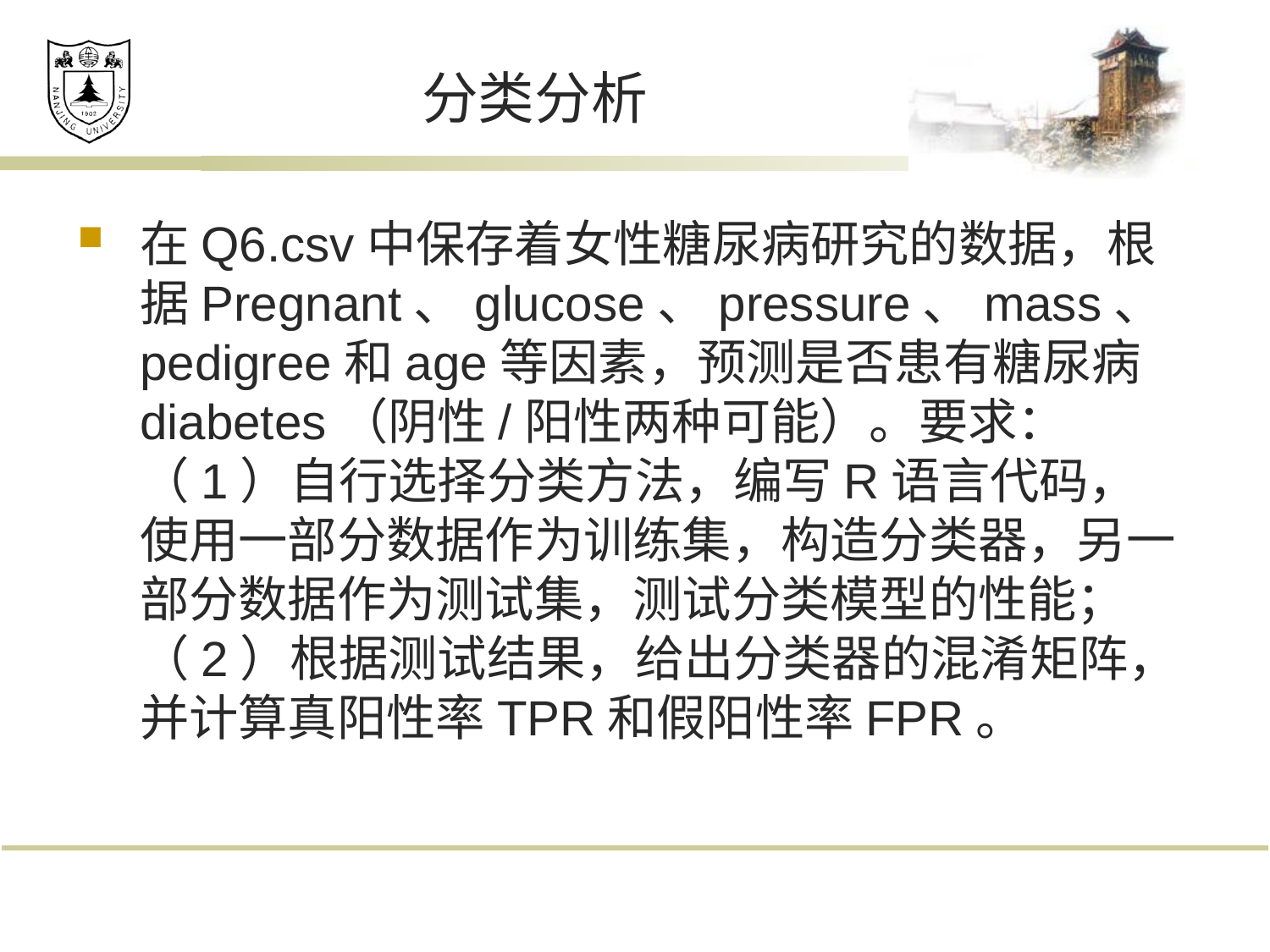

# 分类分析
在Q6.csv中保存着女性糖尿病研究的数据，根据Pregnant、glucose、pressure、mass、pedigree和age等因素，预测是否患有糖尿病diabetes（阴性/阳性两种可能）。要求：（1）自行选择分类方法，编写R语言代码，使用一部分数据作为训练集，构造分类器，另一部分数据作为测试集，测试分类模型的性能；（2）根据测试结果，给出分类器的混淆矩阵，并计算真阳性率TPR和假阳性率FPR。